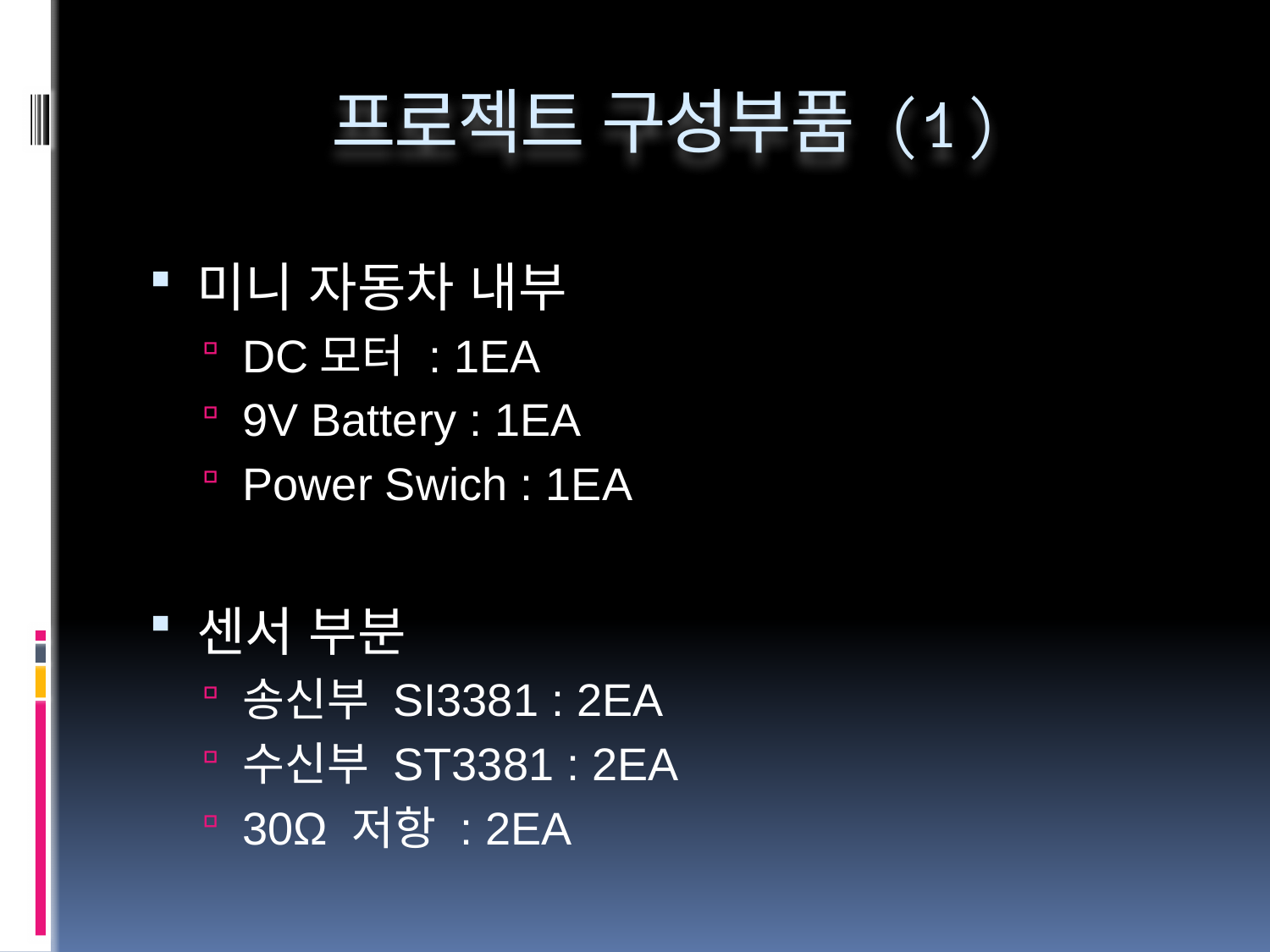

# 프로젝트 구성부품 (1)
미니 자동차 내부
DC모터 : 1EA
9V Battery : 1EA
Power Swich : 1EA

센서 부분
송신부 SI3381 : 2EA
수신부 ST3381 : 2EA
30Ω 저항 : 2EA